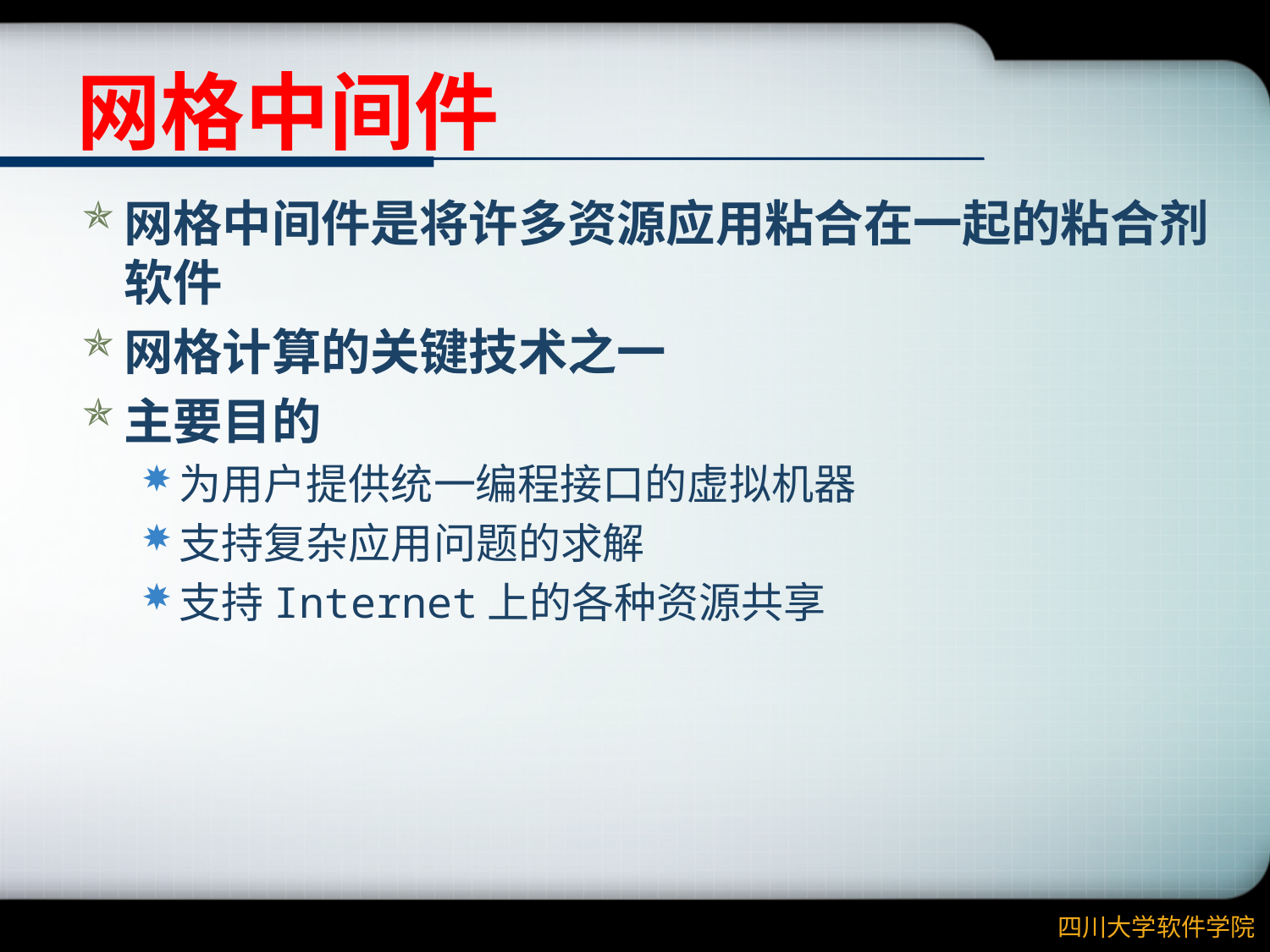

# 网格中间件
网格中间件是将许多资源应用粘合在一起的粘合剂软件
网格计算的关键技术之一
主要目的
为用户提供统一编程接口的虚拟机器
支持复杂应用问题的求解
支持Internet上的各种资源共享